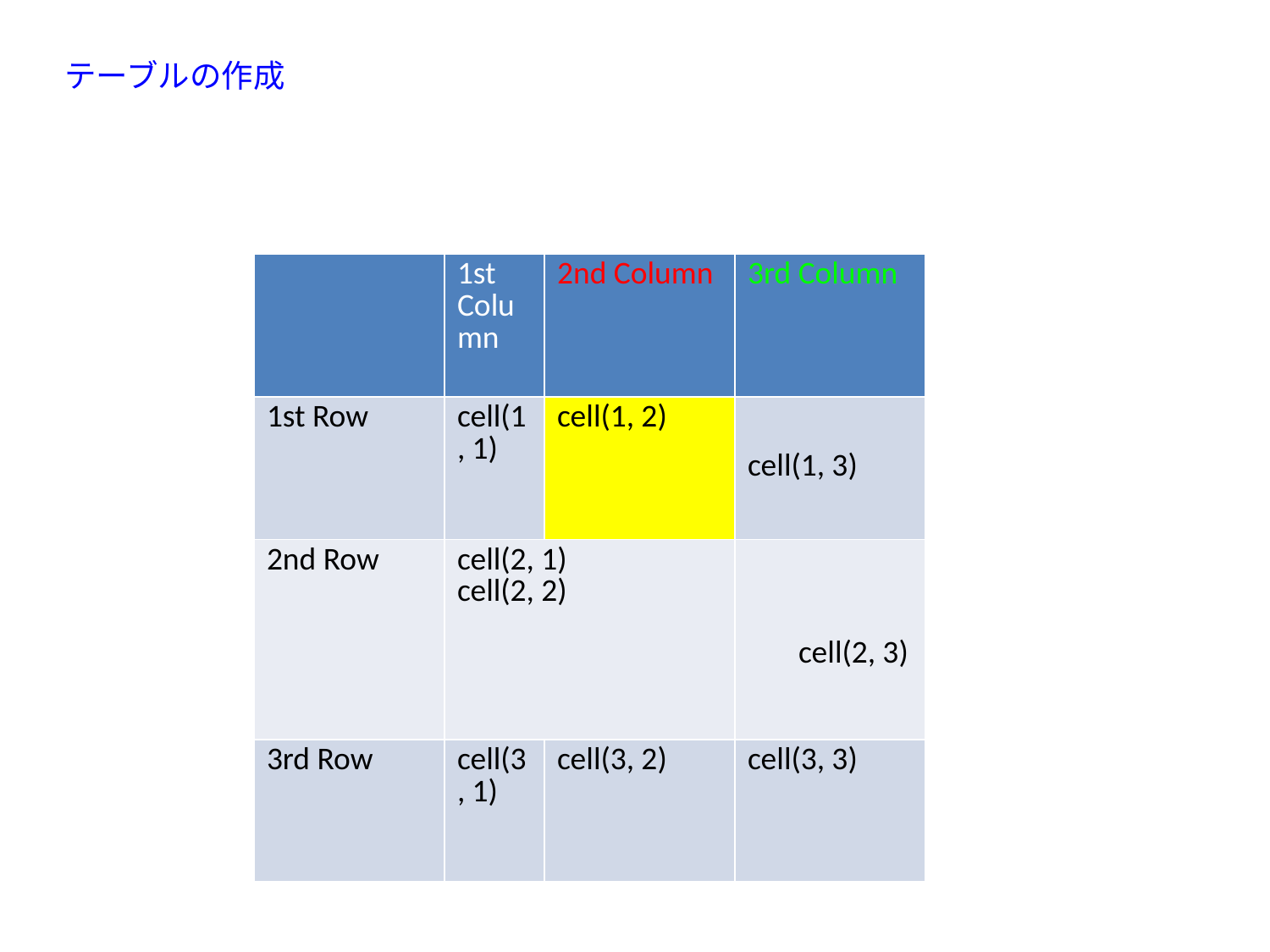

テーブルの作成
|  | 1st Column | 2nd Column | 3rd Column |
| --- | --- | --- | --- |
| 1st Row | cell(1, 1) | cell(1, 2) | cell(1, 3) |
| 2nd Row | cell(2, 1) cell(2, 2) |  | cell(2, 3) |
| 3rd Row | cell(3, 1) | cell(3, 2) | cell(3, 3) |